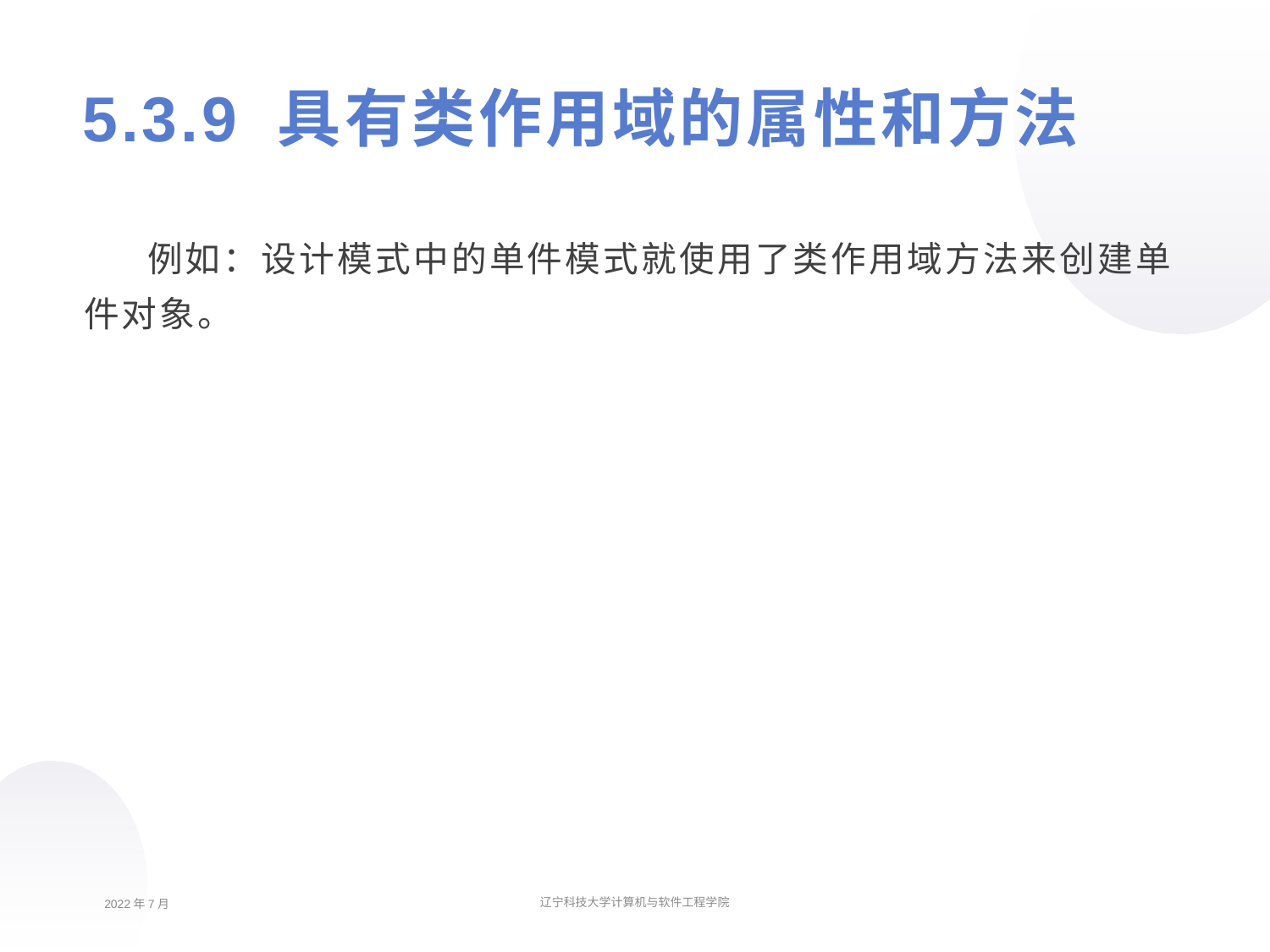

# 5.3.9 具有类作用域的属性和方法
例如：设计模式中的单件模式就使用了类作用域方法来创建单件对象。

2022年7月
辽宁科技大学计算机与软件工程学院
122